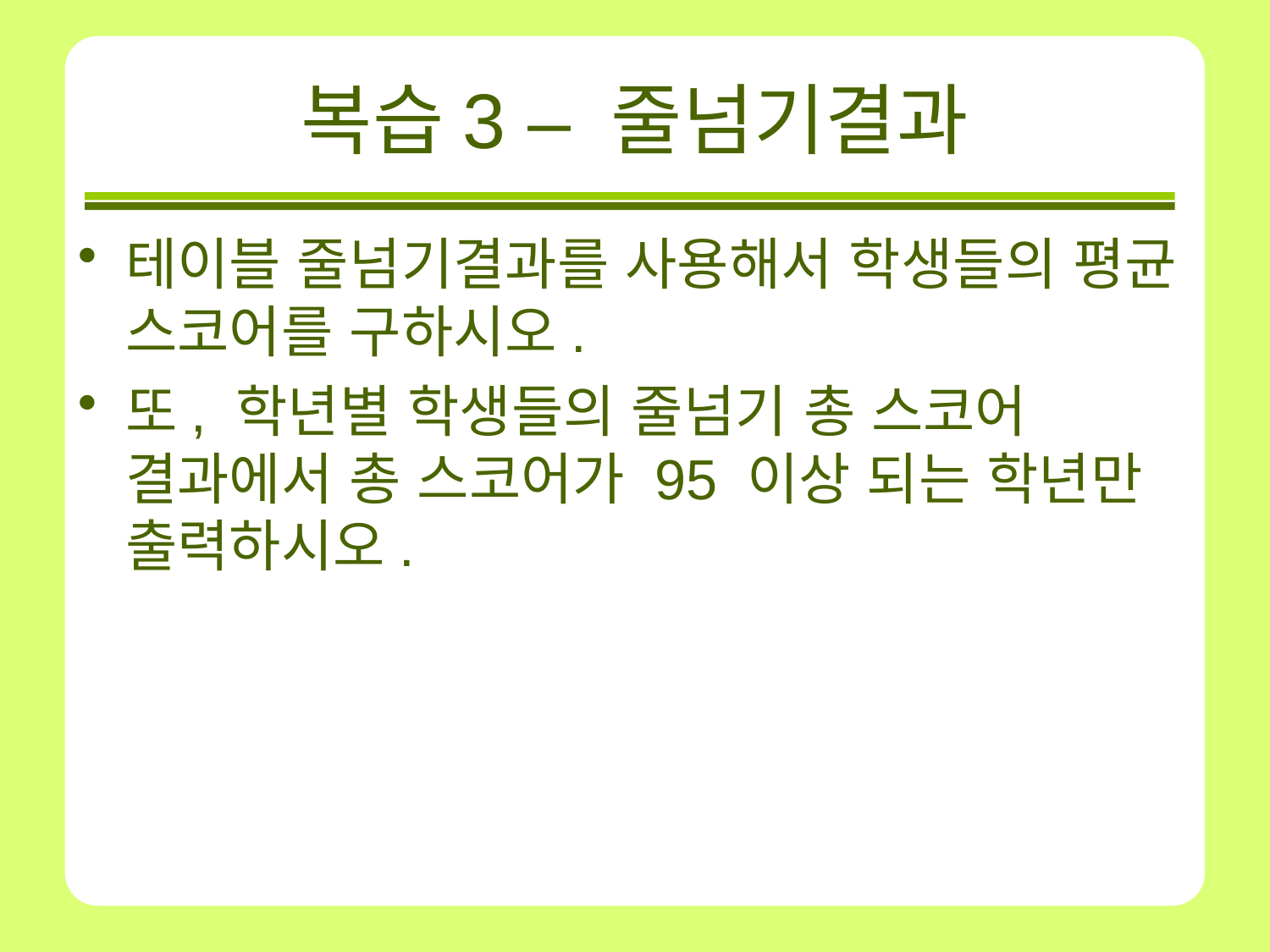

# 복습3 – 줄넘기결과
테이블 줄넘기결과를 사용해서 학생들의 평균 스코어를 구하시오.
또, 학년별 학생들의 줄넘기 총 스코어 결과에서 총 스코어가 95 이상 되는 학년만 출력하시오.